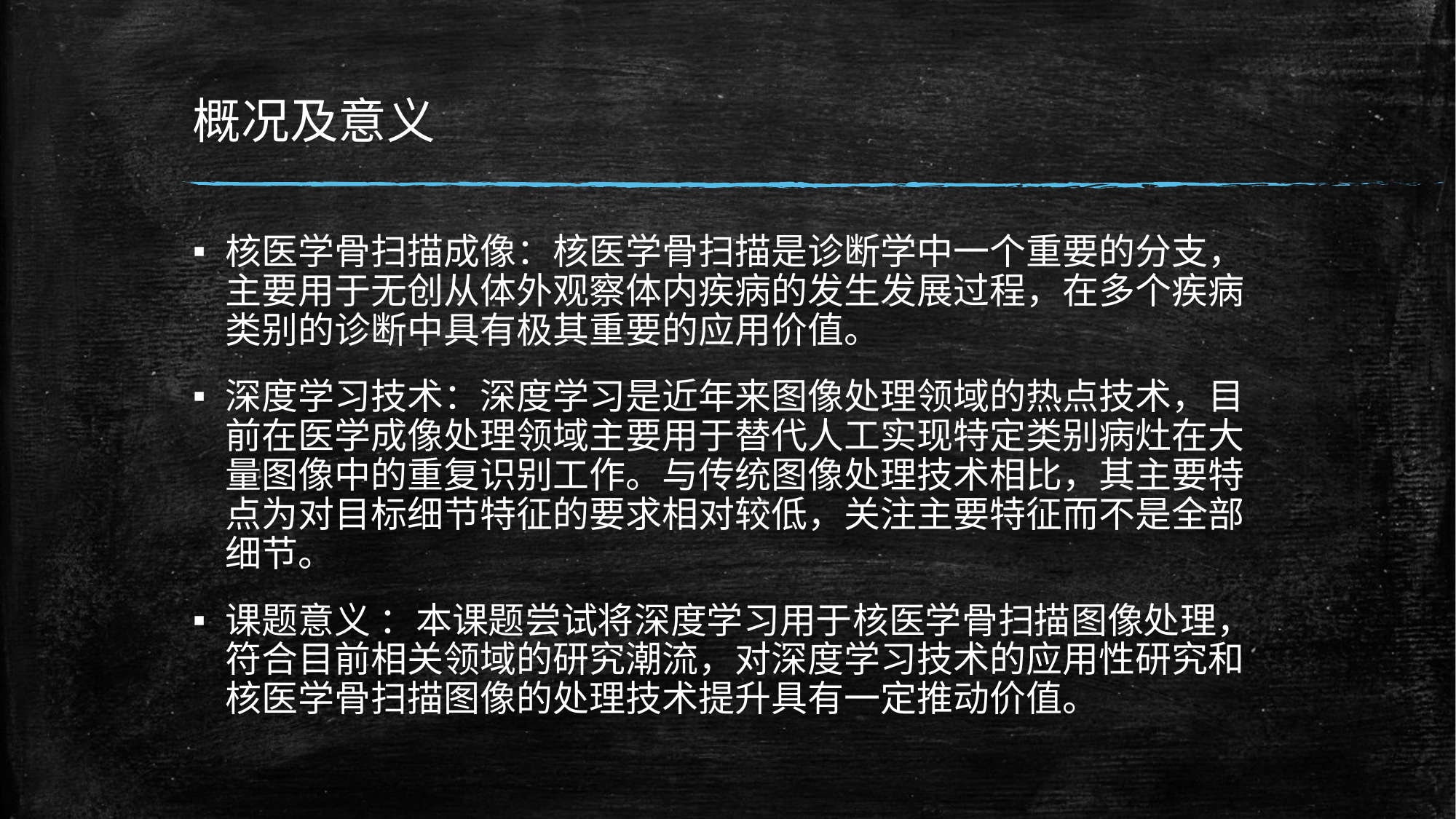

# 概况及意义
核医学骨扫描成像：核医学骨扫描是诊断学中一个重要的分支，主要用于无创从体外观察体内疾病的发生发展过程，在多个疾病类别的诊断中具有极其重要的应用价值。
深度学习技术：深度学习是近年来图像处理领域的热点技术，目前在医学成像处理领域主要用于替代人工实现特定类别病灶在大量图像中的重复识别工作。与传统图像处理技术相比，其主要特点为对目标细节特征的要求相对较低，关注主要特征而不是全部细节。
课题意义 ：本课题尝试将深度学习用于核医学骨扫描图像处理，符合目前相关领域的研究潮流，对深度学习技术的应用性研究和核医学骨扫描图像的处理技术提升具有一定推动价值。